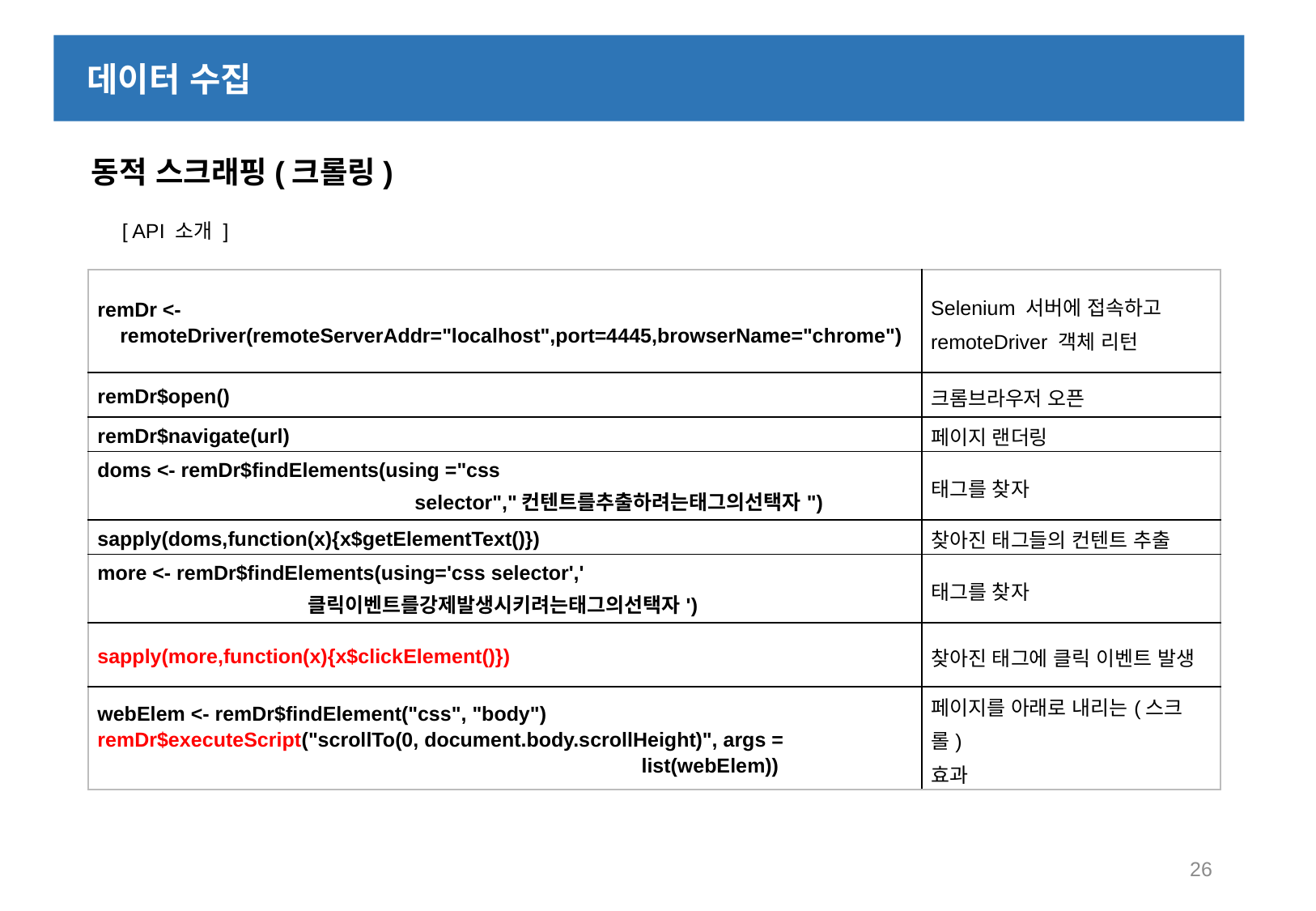

데이터 수집

 동적 스크래핑(크롤링)
[ API 소개 ]

| remDr <- remoteDriver(remoteServerAddr="localhost",port=4445,browserName="chrome") | Selenium 서버에 접속하고 remoteDriver 객체 리턴 |
| --- | --- |
| remDr$open() | 크롬브라우저 오픈 |
| remDr$navigate(url) | 페이지 랜더링 |
| doms <- remDr$findElements(using ="css selector","컨텐트를추출하려는태그의선택자") | 태그를 찾자 |
| sapply(doms,function(x){x$getElementText()}) | 찾아진 태그들의 컨텐트 추출 |
| more <- remDr$findElements(using='css selector',' 클릭이벤트를강제발생시키려는태그의선택자') | 태그를 찾자 |
| sapply(more,function(x){x$clickElement()}) | 찾아진 태그에 클릭 이벤트 발생 |
| webElem <- remDr$findElement("css", "body") remDr$executeScript("scrollTo(0, document.body.scrollHeight)", args = list(webElem)) | 페이지를 아래로 내리는(스크롤) 효과 |
26